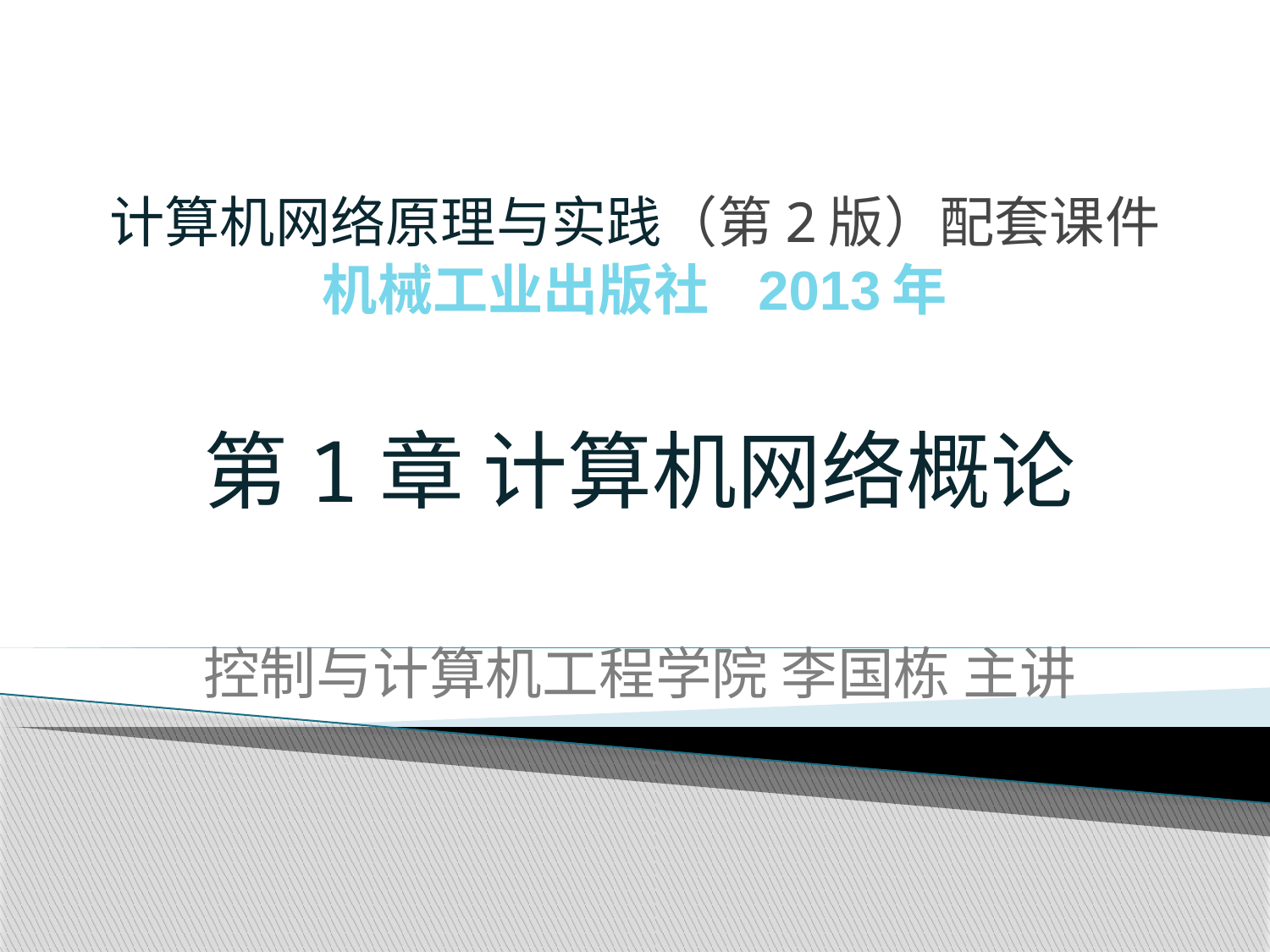

# 计算机网络原理与实践（第2版）配套课件 机械工业出版社   2013年

第1章 计算机网络概论

控制与计算机工程学院 李国栋 主讲